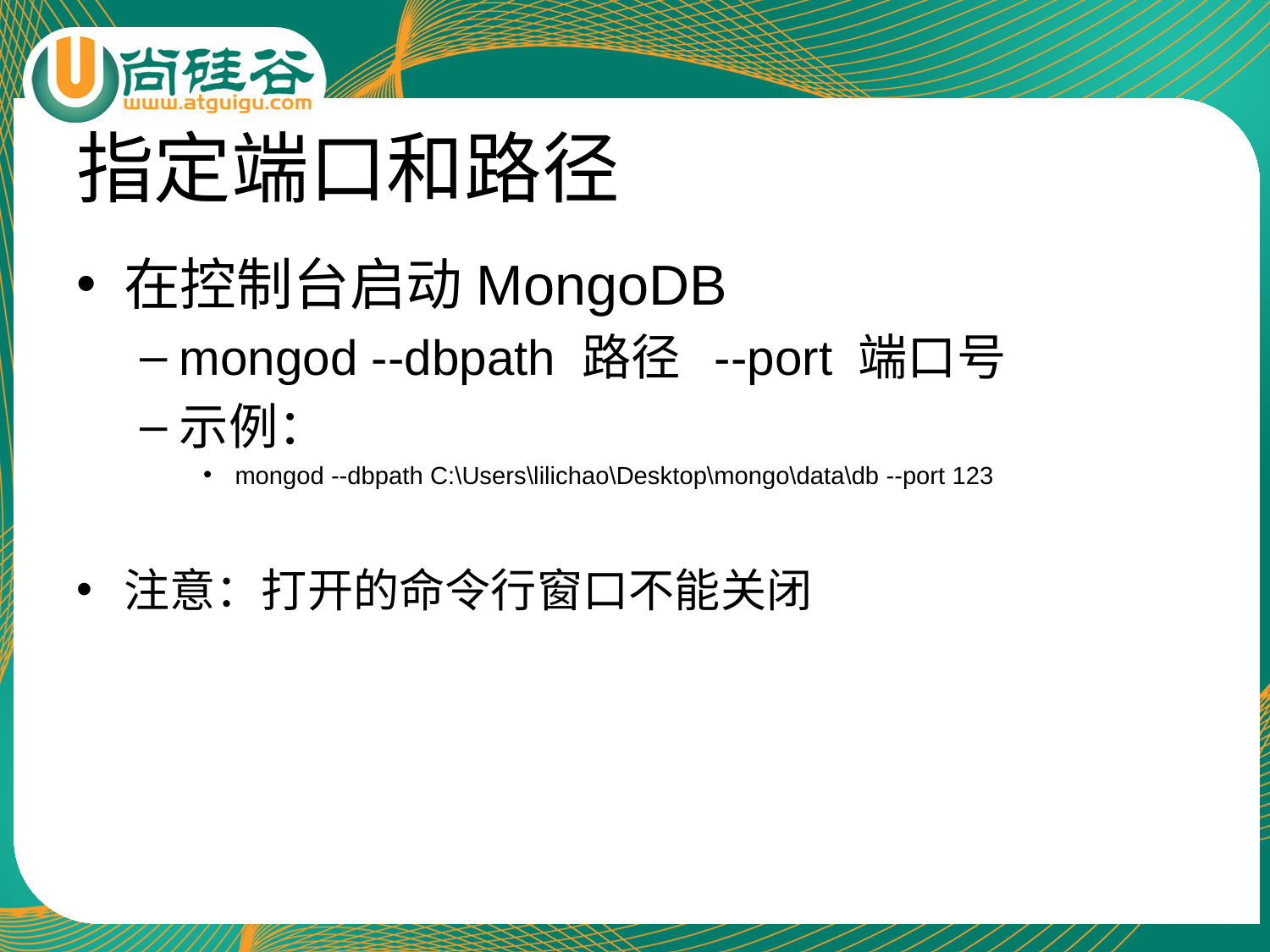

# 指定端口和路径
在控制台启动MongoDB
mongod --dbpath 路径  --port 端口号
示例：
mongod --dbpath C:\Users\lilichao\Desktop\mongo\data\db --port 123

注意：打开的命令行窗口不能关闭